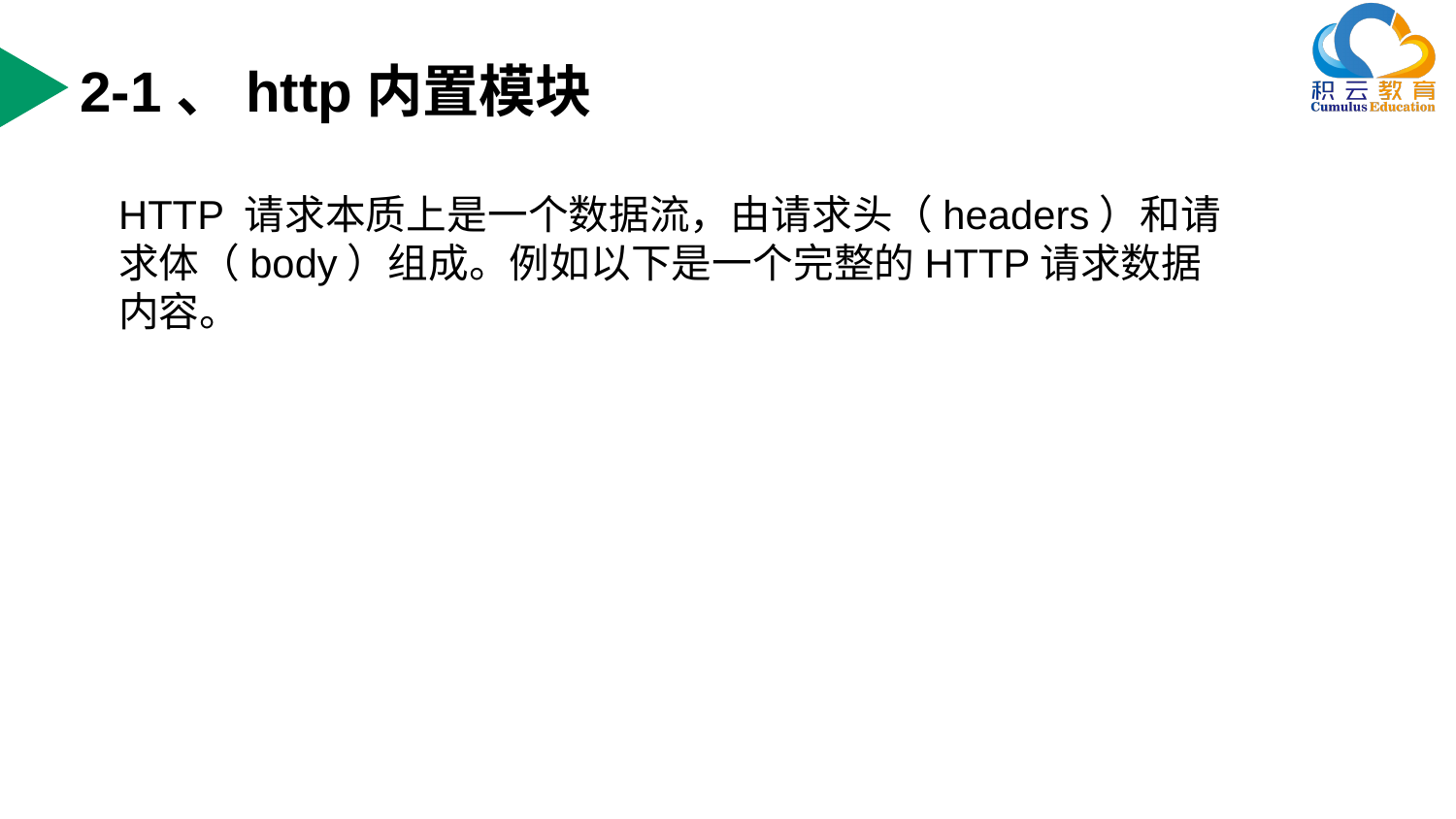

2-1、http内置模块
HTTP 请求本质上是一个数据流，由请求头（headers）和请求体（body）组成。例如以下是一个完整的HTTP请求数据内容。